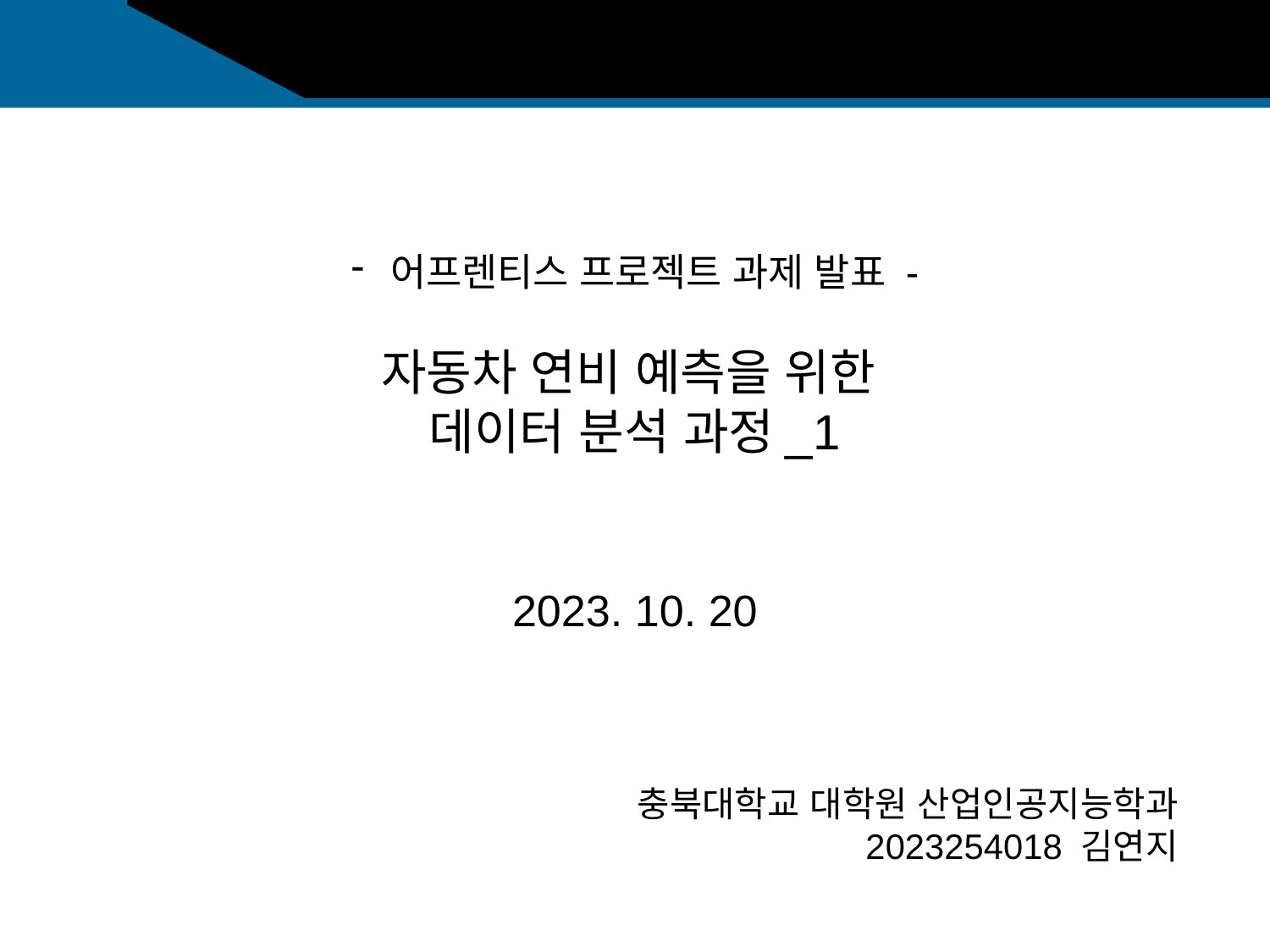

어프렌티스 프로젝트 과제 발표 -

자동차 연비 예측을 위한
데이터 분석 과정_1
2023. 10. 20
충북대학교 대학원 산업인공지능학과
2023254018 김연지